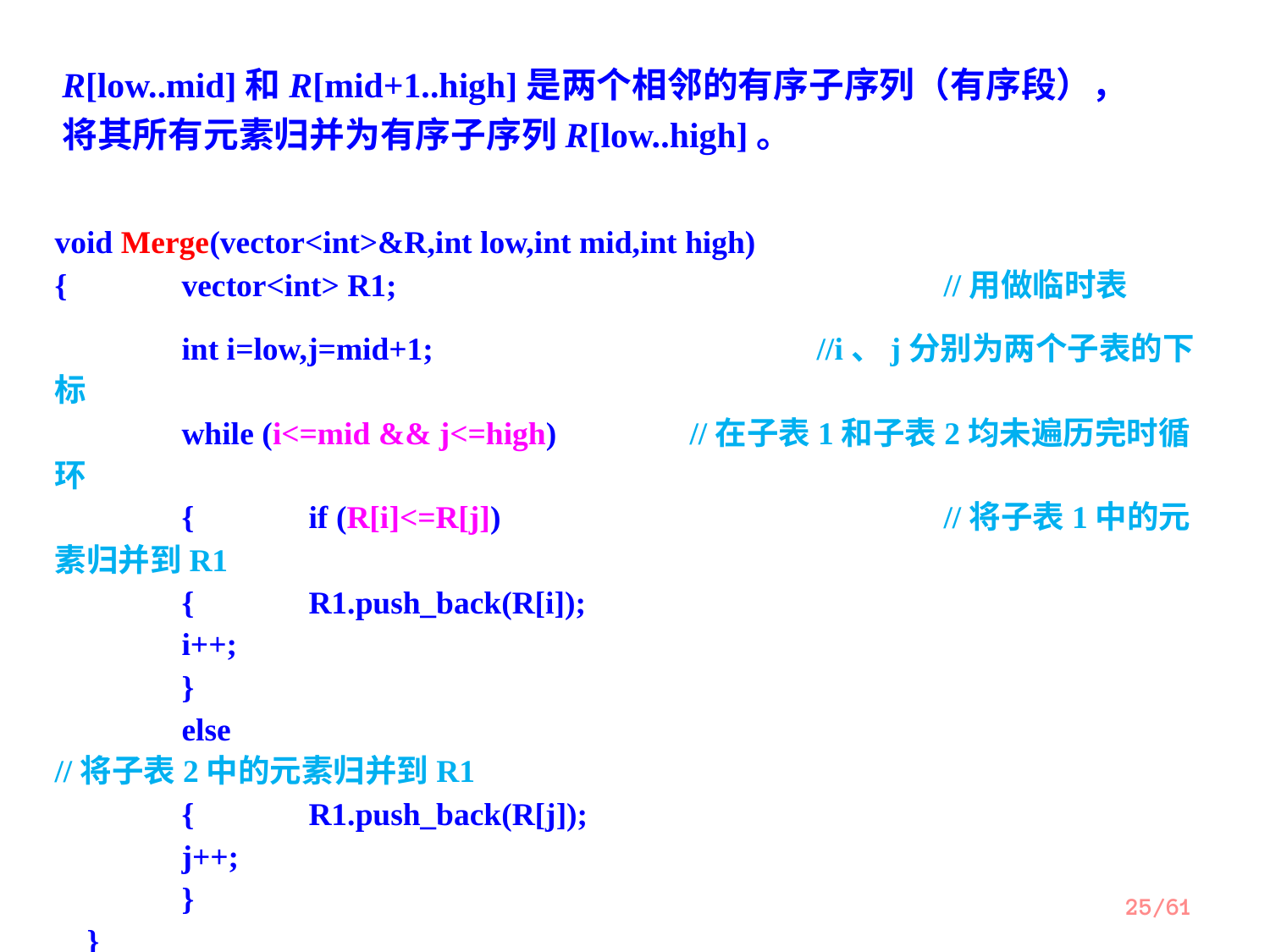

R[low..mid]和R[mid+1..high]是两个相邻的有序子序列（有序段），将其所有元素归并为有序子序列R[low..high]。
void Merge(vector<int>&R,int low,int mid,int high)
{   	vector<int> R1; 					//用做临时表
    	int i=low,j=mid+1;				//i、j分别为两个子表的下标
    	while (i<=mid && j<=high)		//在子表1和子表2均未遍历完时循环
    	{	if (R[i]<=R[j]) 				//将子表1中的元素归并到R1
        	{	R1.push_back(R[i]);
              	i++;
        	}
        	else								//将子表2中的元素归并到R1
        	{	R1.push_back(R[j]);
             	j++;
        	}
    }
25/61